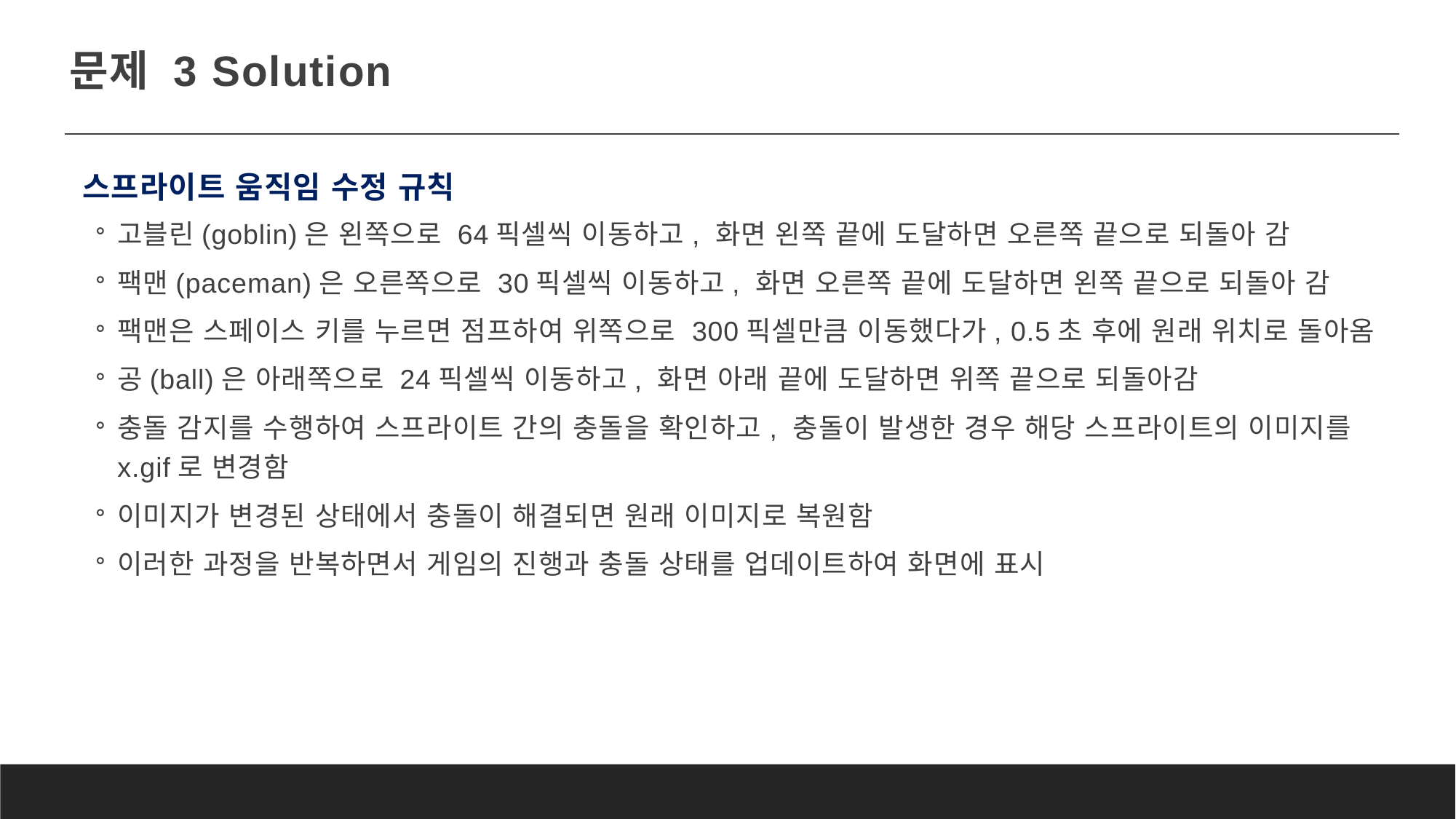

# 문제 3 Solution
스프라이트 움직임 수정 규칙
고블린(goblin)은 왼쪽으로 64픽셀씩 이동하고, 화면 왼쪽 끝에 도달하면 오른쪽 끝으로 되돌아 감
팩맨(paceman)은 오른쪽으로 30픽셀씩 이동하고, 화면 오른쪽 끝에 도달하면 왼쪽 끝으로 되돌아 감
팩맨은 스페이스 키를 누르면 점프하여 위쪽으로 300픽셀만큼 이동했다가, 0.5초 후에 원래 위치로 돌아옴
공(ball)은 아래쪽으로 24픽셀씩 이동하고, 화면 아래 끝에 도달하면 위쪽 끝으로 되돌아감
충돌 감지를 수행하여 스프라이트 간의 충돌을 확인하고, 충돌이 발생한 경우 해당 스프라이트의 이미지를 x.gif로 변경함
이미지가 변경된 상태에서 충돌이 해결되면 원래 이미지로 복원함
이러한 과정을 반복하면서 게임의 진행과 충돌 상태를 업데이트하여 화면에 표시